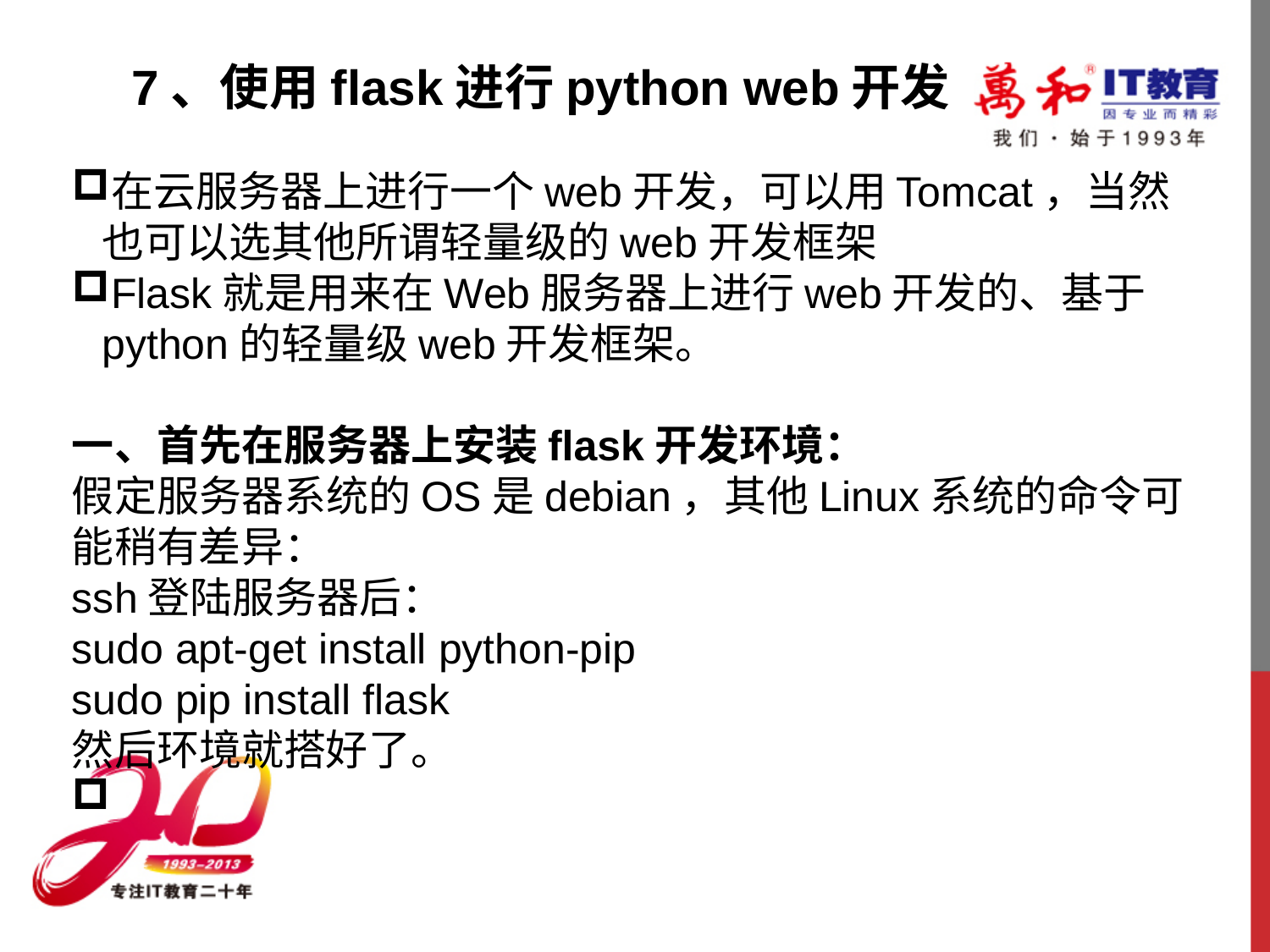

7、使用flask进行python web开发
在云服务器上进行一个web开发，可以用Tomcat，当然也可以选其他所谓轻量级的web开发框架
Flask就是用来在Web服务器上进行web开发的、基于python的轻量级web开发框架。

一、首先在服务器上安装flask开发环境：
假定服务器系统的OS是debian，其他Linux系统的命令可能稍有差异：
ssh登陆服务器后：
sudo apt-get install python-pip
sudo pip install flask
然后环境就搭好了。